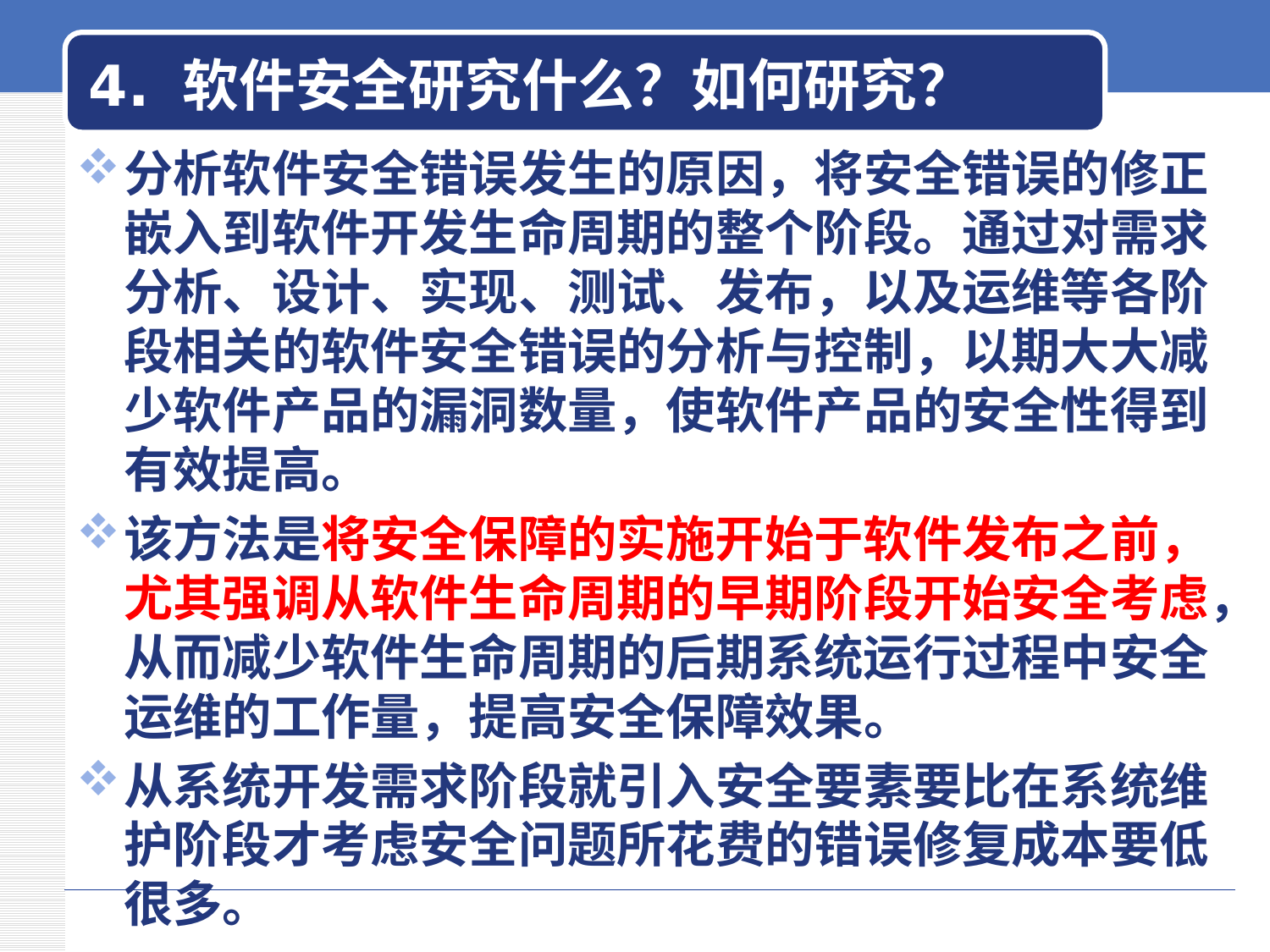

# 4. 软件安全研究什么？如何研究？
分析软件安全错误发生的原因，将安全错误的修正嵌入到软件开发生命周期的整个阶段。通过对需求分析、设计、实现、测试、发布，以及运维等各阶段相关的软件安全错误的分析与控制，以期大大减少软件产品的漏洞数量，使软件产品的安全性得到有效提高。
该方法是将安全保障的实施开始于软件发布之前，尤其强调从软件生命周期的早期阶段开始安全考虑，从而减少软件生命周期的后期系统运行过程中安全运维的工作量，提高安全保障效果。
从系统开发需求阶段就引入安全要素要比在系统维护阶段才考虑安全问题所花费的错误修复成本要低很多。